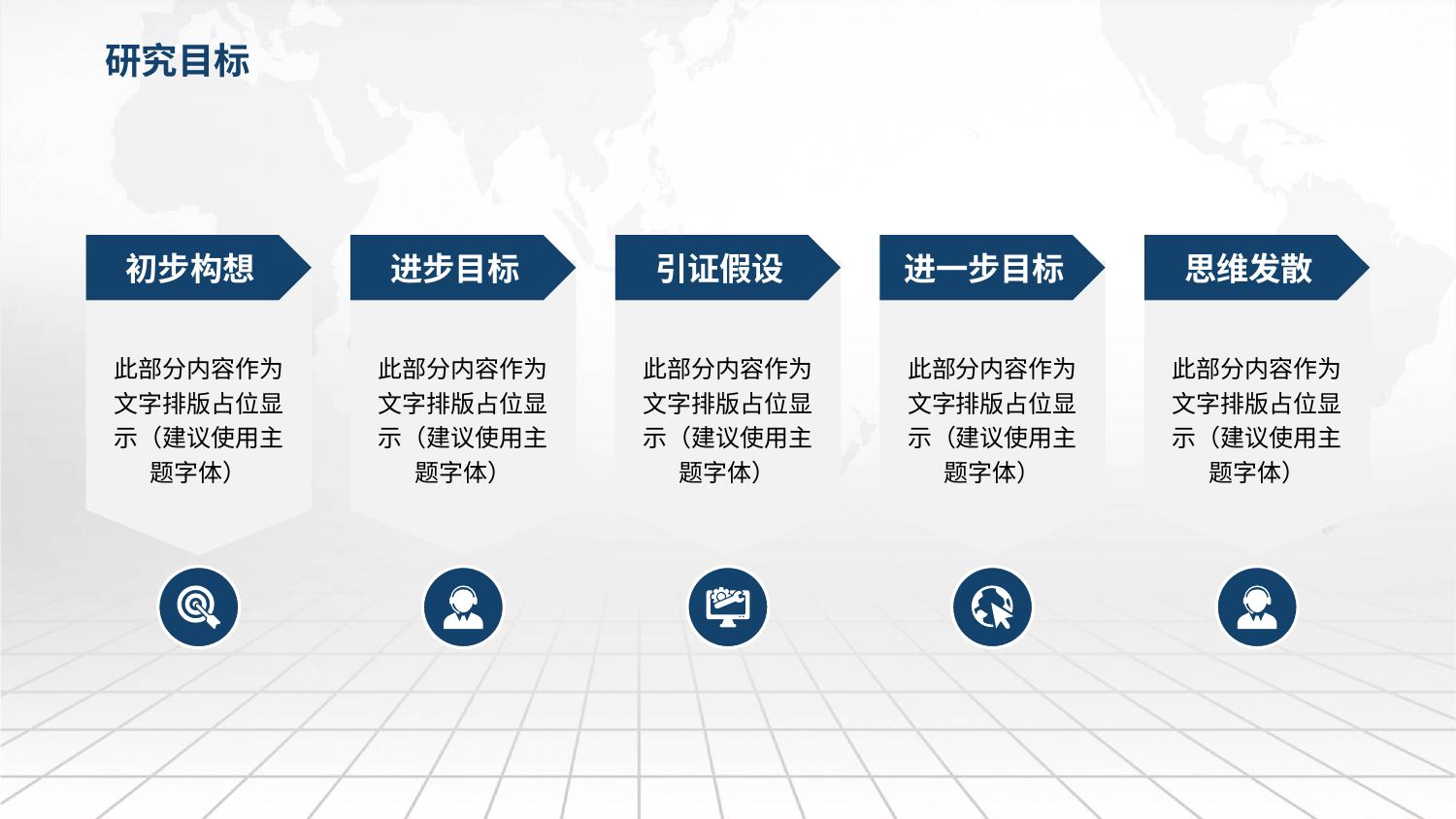

研究目标
初步构想

此部分内容作为文字排版占位显示（建议使用主题字体）
进步目标

此部分内容作为文字排版占位显示（建议使用主题字体）
引证假设

此部分内容作为文字排版占位显示（建议使用主题字体）
进一步目标

此部分内容作为文字排版占位显示（建议使用主题字体）
思维发散

此部分内容作为文字排版占位显示（建议使用主题字体）